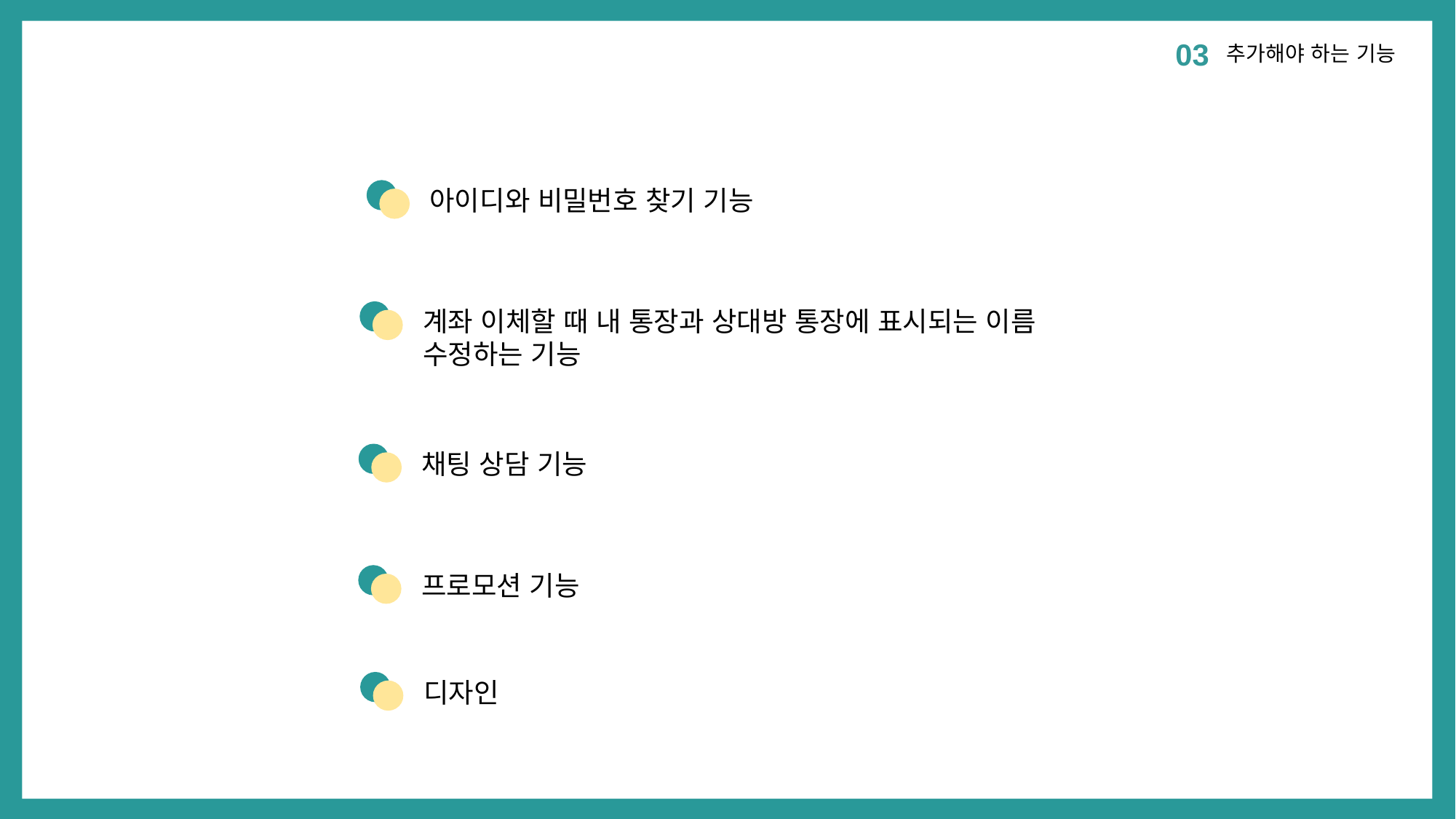

03
추가해야 하는 기능

아이디와 비밀번호 찾기 기능

계좌 이체할 때 내 통장과 상대방 통장에 표시되는 이름 수정하는 기능

채팅 상담 기능

프로모션 기능

디자인